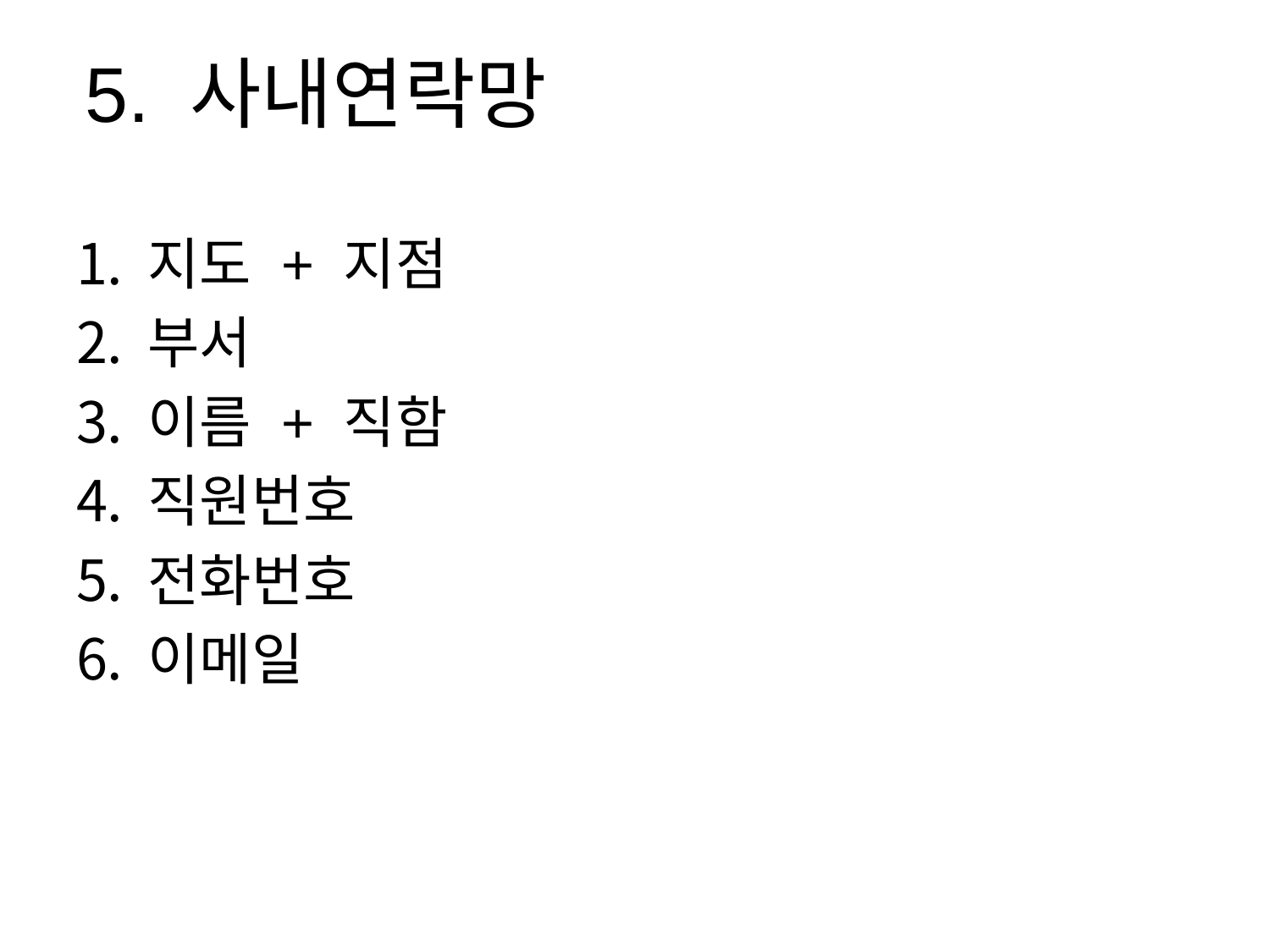

# 5. 사내연락망
지도 + 지점
부서
이름 + 직함
직원번호
전화번호
이메일